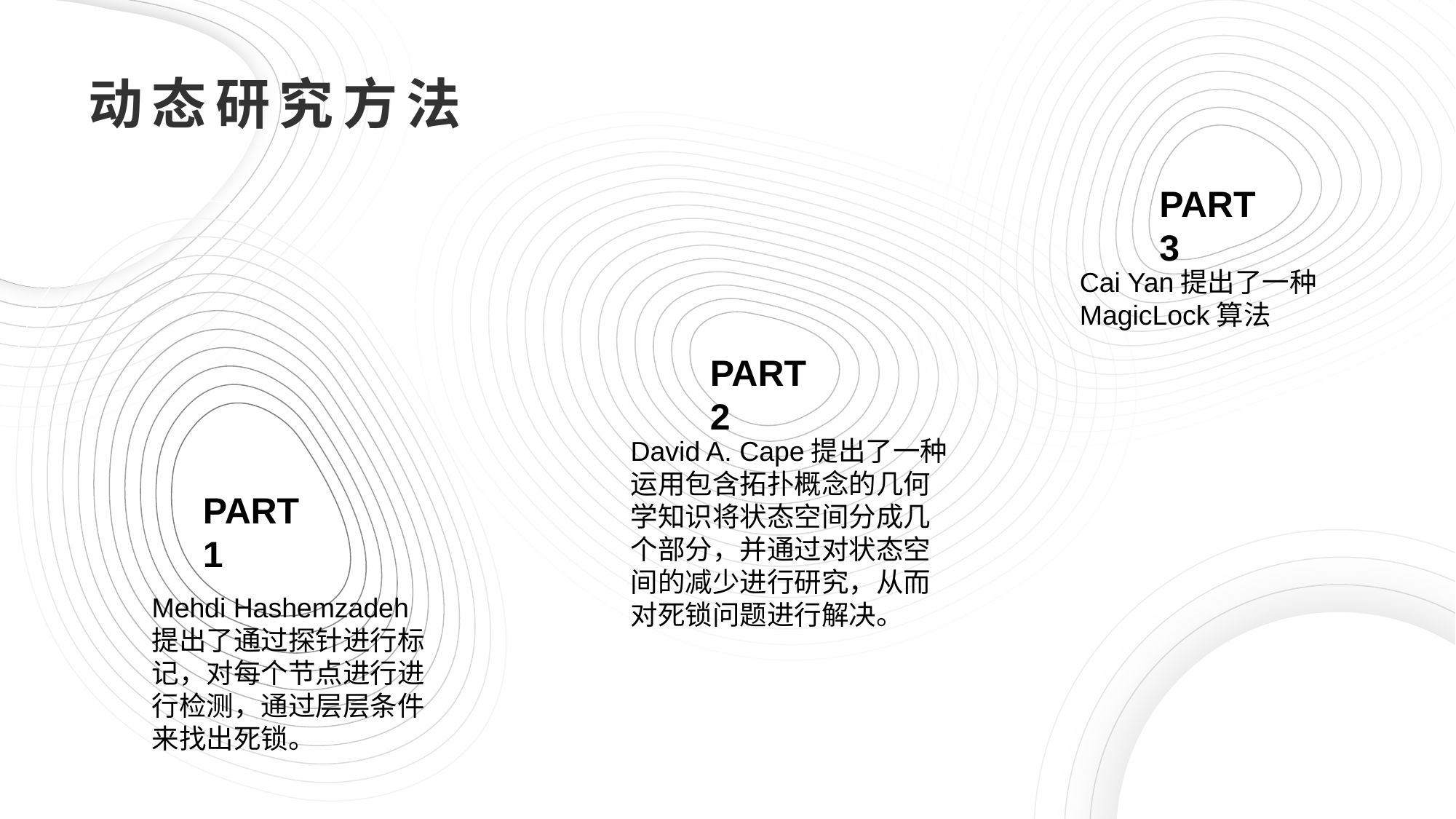

动态研究方法
PART 3

Cai Yan提出了一种MagicLock算法
PART 2
David A. Cape提出了一种运用包含拓扑概念的几何学知识将状态空间分成几个部分，并通过对状态空间的减少进行研究，从而对死锁问题进行解决。
PART 1

Mehdi Hashemzadeh
提出了通过探针进行标记，对每个节点进行进行检测，通过层层条件来找出死锁。